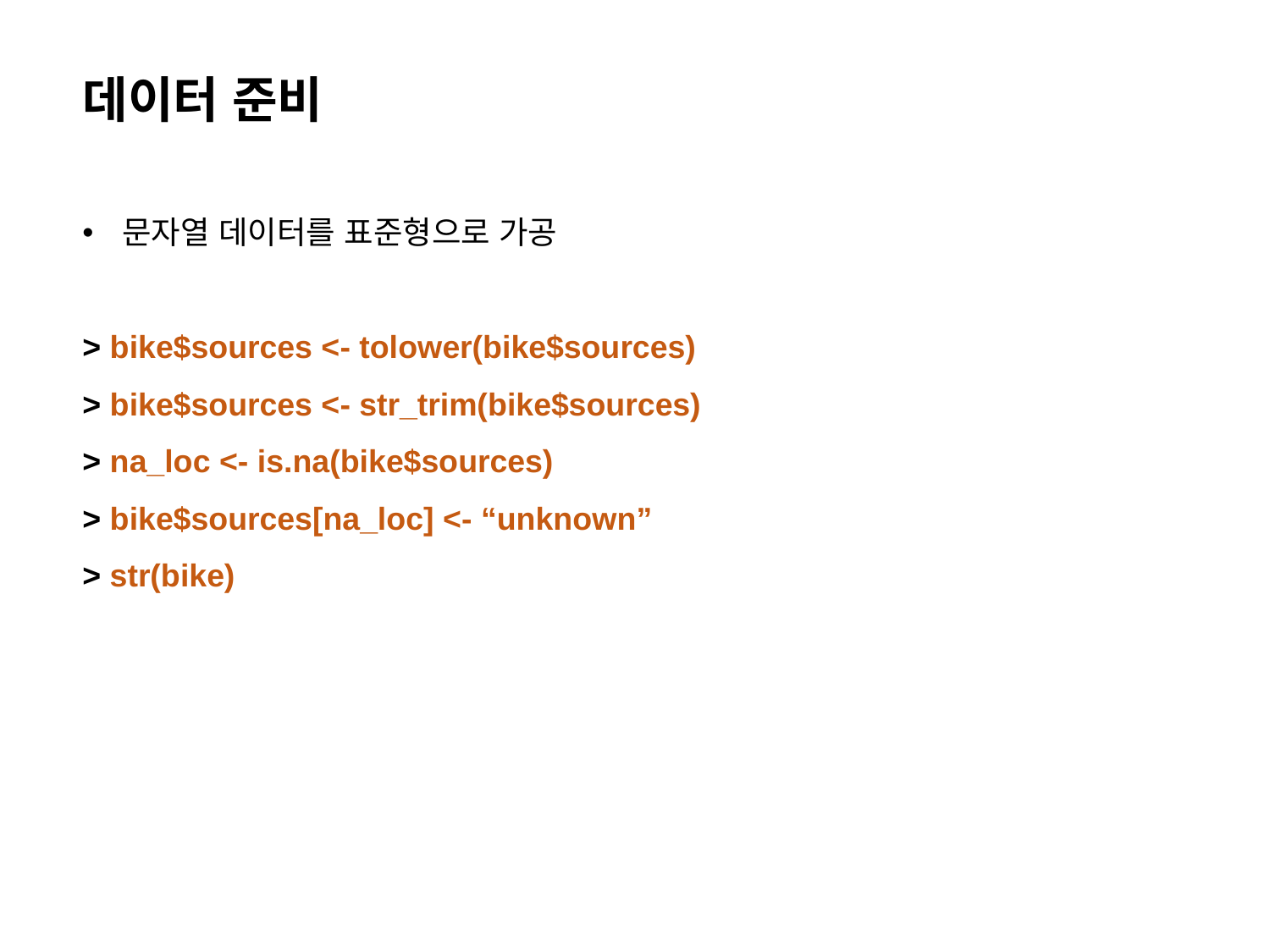

데이터 준비
문자열 데이터를 표준형으로 가공

> bike$sources <- tolower(bike$sources)
> bike$sources <- str_trim(bike$sources)
> na_loc <- is.na(bike$sources)
> bike$sources[na_loc] <- “unknown”
> str(bike)